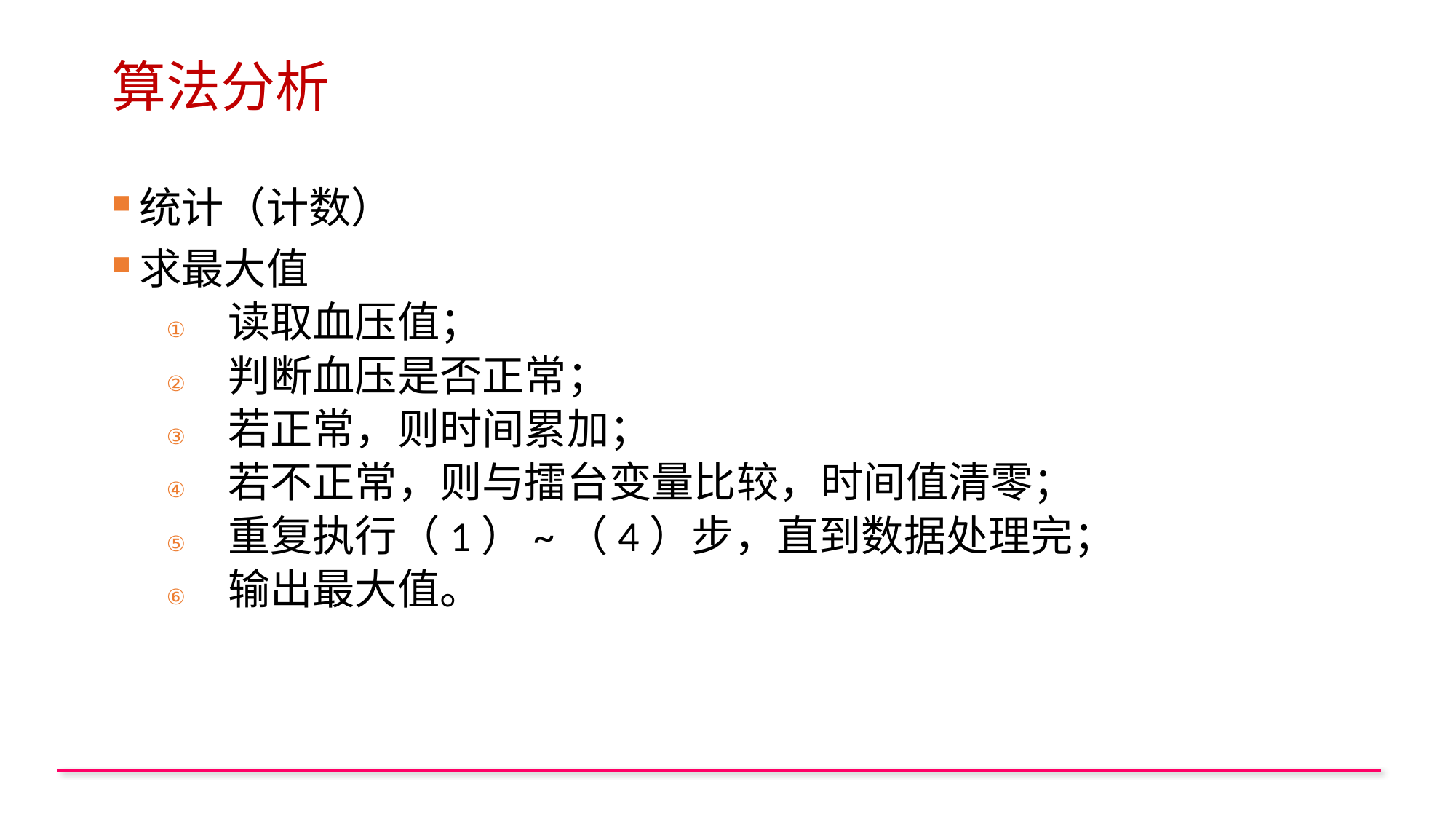

# 算法分析
统计（计数）
求最大值
读取血压值；
判断血压是否正常；
若正常，则时间累加；
若不正常，则与擂台变量比较，时间值清零；
重复执行（1）~（4）步，直到数据处理完；
输出最大值。